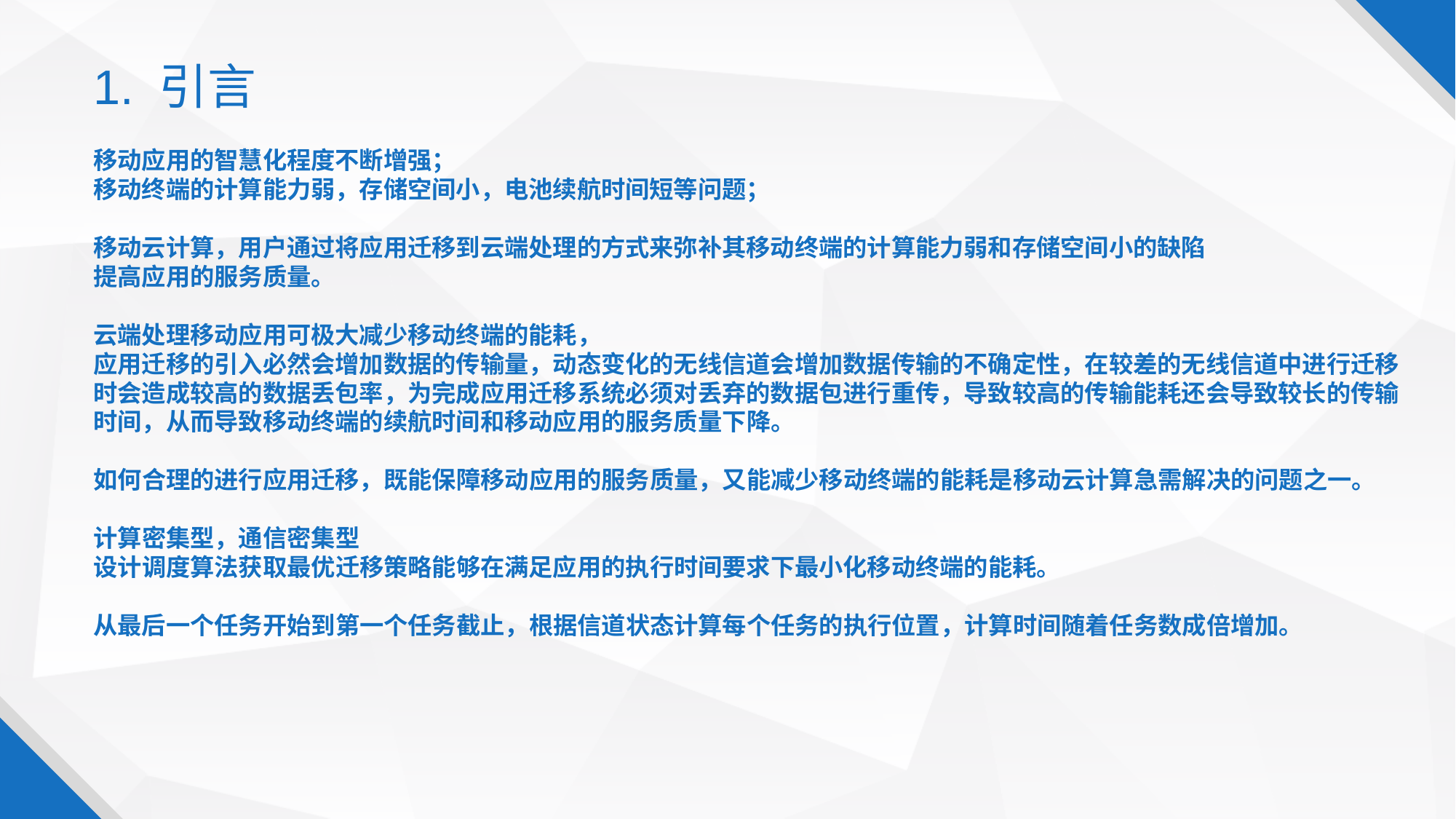

1. 引言
移动应用的智慧化程度不断增强；
移动终端的计算能力弱，存储空间小，电池续航时间短等问题；

移动云计算，用户通过将应用迁移到云端处理的方式来弥补其移动终端的计算能力弱和存储空间小的缺陷
提高应用的服务质量。

云端处理移动应用可极大减少移动终端的能耗，
应用迁移的引入必然会增加数据的传输量，动态变化的无线信道会增加数据传输的不确定性，在较差的无线信道中进行迁移时会造成较高的数据丢包率，为完成应用迁移系统必须对丢弃的数据包进行重传，导致较高的传输能耗还会导致较长的传输时间，从而导致移动终端的续航时间和移动应用的服务质量下降。

如何合理的进行应用迁移，既能保障移动应用的服务质量，又能减少移动终端的能耗是移动云计算急需解决的问题之一。

计算密集型，通信密集型
设计调度算法获取最优迁移策略能够在满足应用的执行时间要求下最小化移动终端的能耗。

从最后一个任务开始到第一个任务截止，根据信道状态计算每个任务的执行位置，计算时间随着任务数成倍增加。